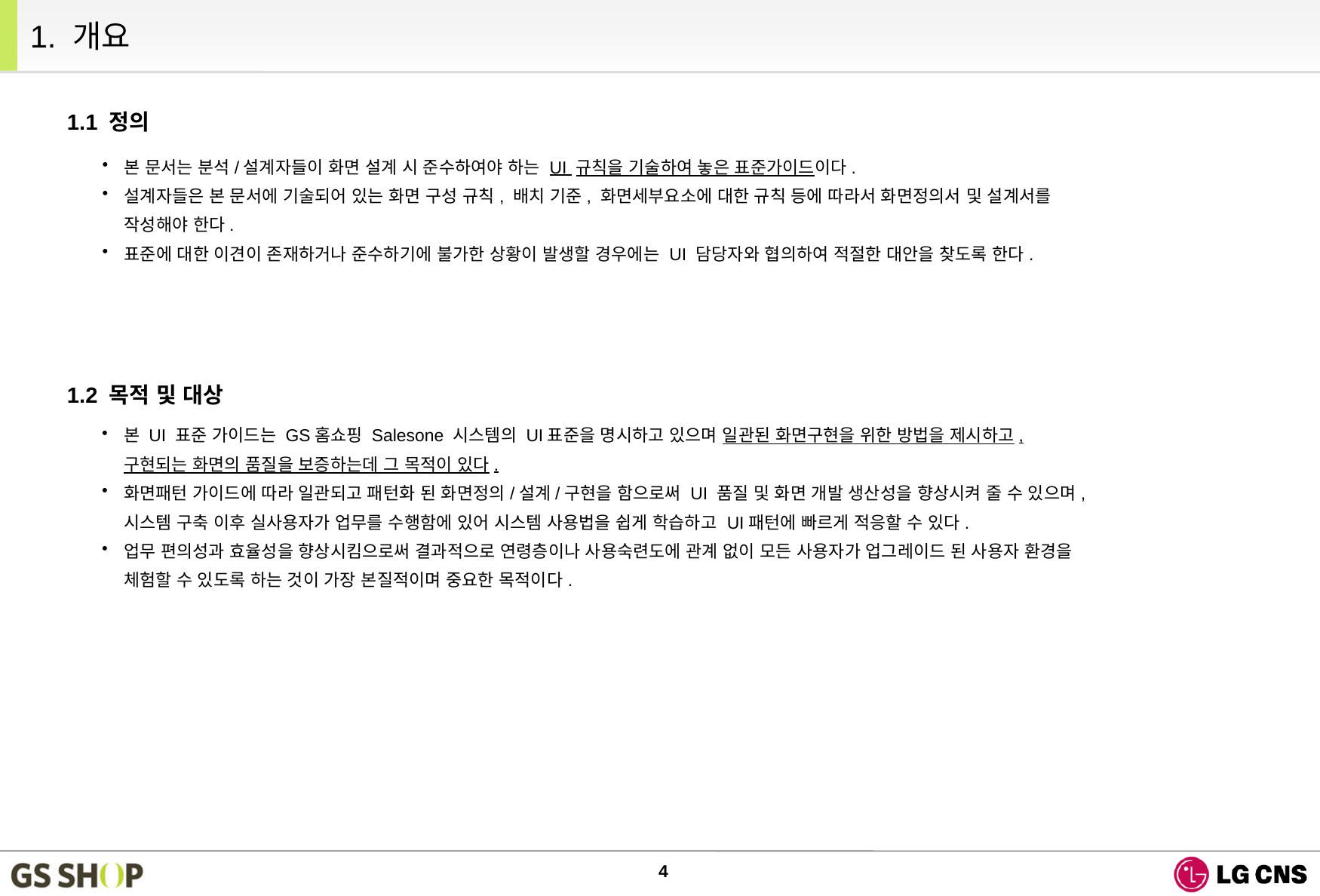

1. 개요
1.1 정의
본 문서는 분석/설계자들이 화면 설계 시 준수하여야 하는 UI 규칙을 기술하여 놓은 표준가이드이다.
설계자들은 본 문서에 기술되어 있는 화면 구성 규칙, 배치 기준, 화면세부요소에 대한 규칙 등에 따라서 화면정의서 및 설계서를 작성해야 한다.
표준에 대한 이견이 존재하거나 준수하기에 불가한 상황이 발생할 경우에는 UI 담당자와 협의하여 적절한 대안을 찾도록 한다.
1.2 목적 및 대상
본 UI 표준 가이드는 GS홈쇼핑 Salesone 시스템의 UI표준을 명시하고 있으며 일관된 화면구현을 위한 방법을 제시하고, 구현되는 화면의 품질을 보증하는데 그 목적이 있다.
화면패턴 가이드에 따라 일관되고 패턴화 된 화면정의/설계/구현을 함으로써 UI 품질 및 화면 개발 생산성을 향상시켜 줄 수 있으며, 시스템 구축 이후 실사용자가 업무를 수행함에 있어 시스템 사용법을 쉽게 학습하고 UI패턴에 빠르게 적응할 수 있다.
업무 편의성과 효율성을 향상시킴으로써 결과적으로 연령층이나 사용숙련도에 관계 없이 모든 사용자가 업그레이드 된 사용자 환경을 체험할 수 있도록 하는 것이 가장 본질적이며 중요한 목적이다.